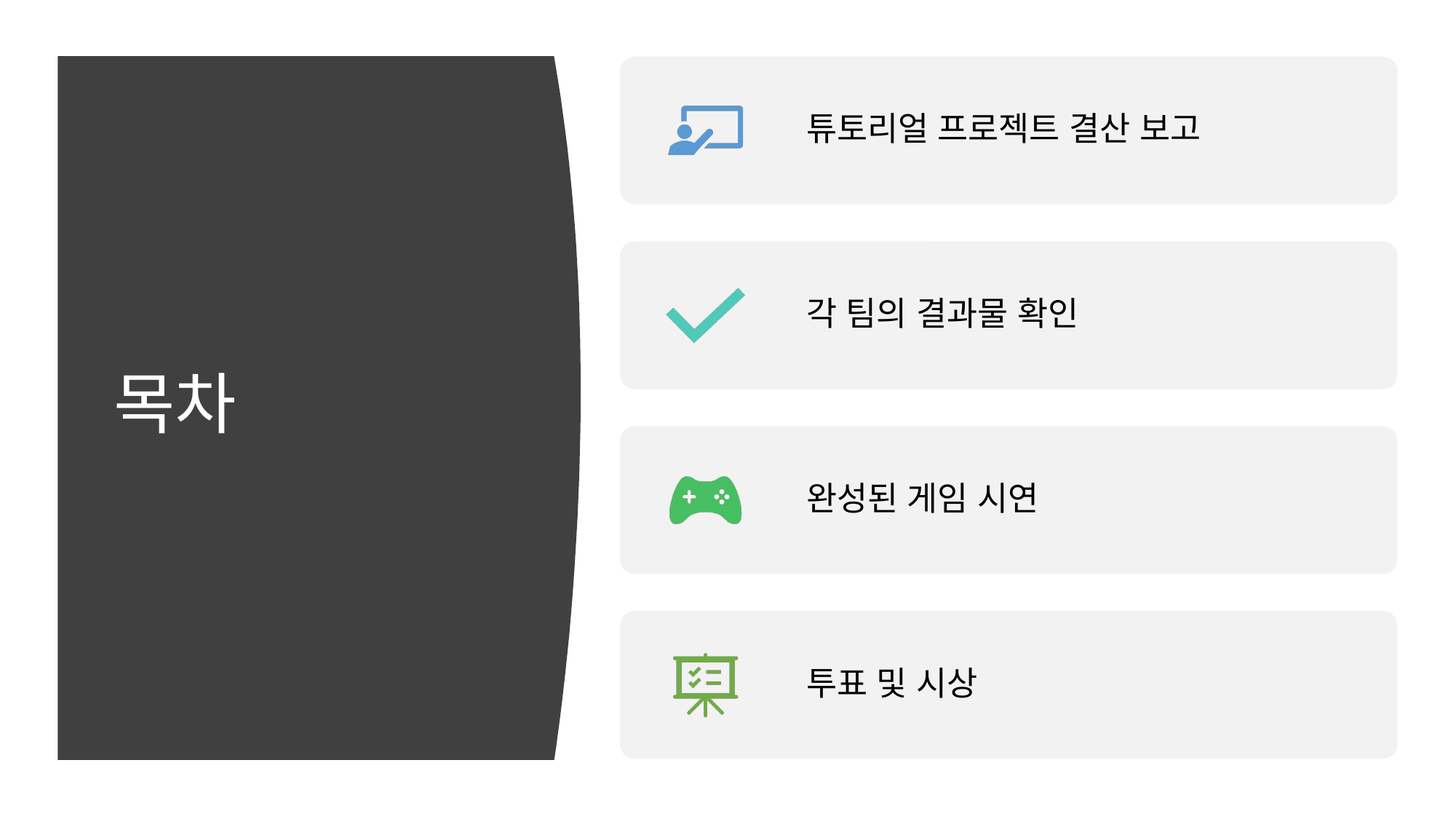

튜토리얼 프로젝트 결산 보고
각 팀의 결과물 확인
완성된 게임 시연
투표 및 시상

# 목차